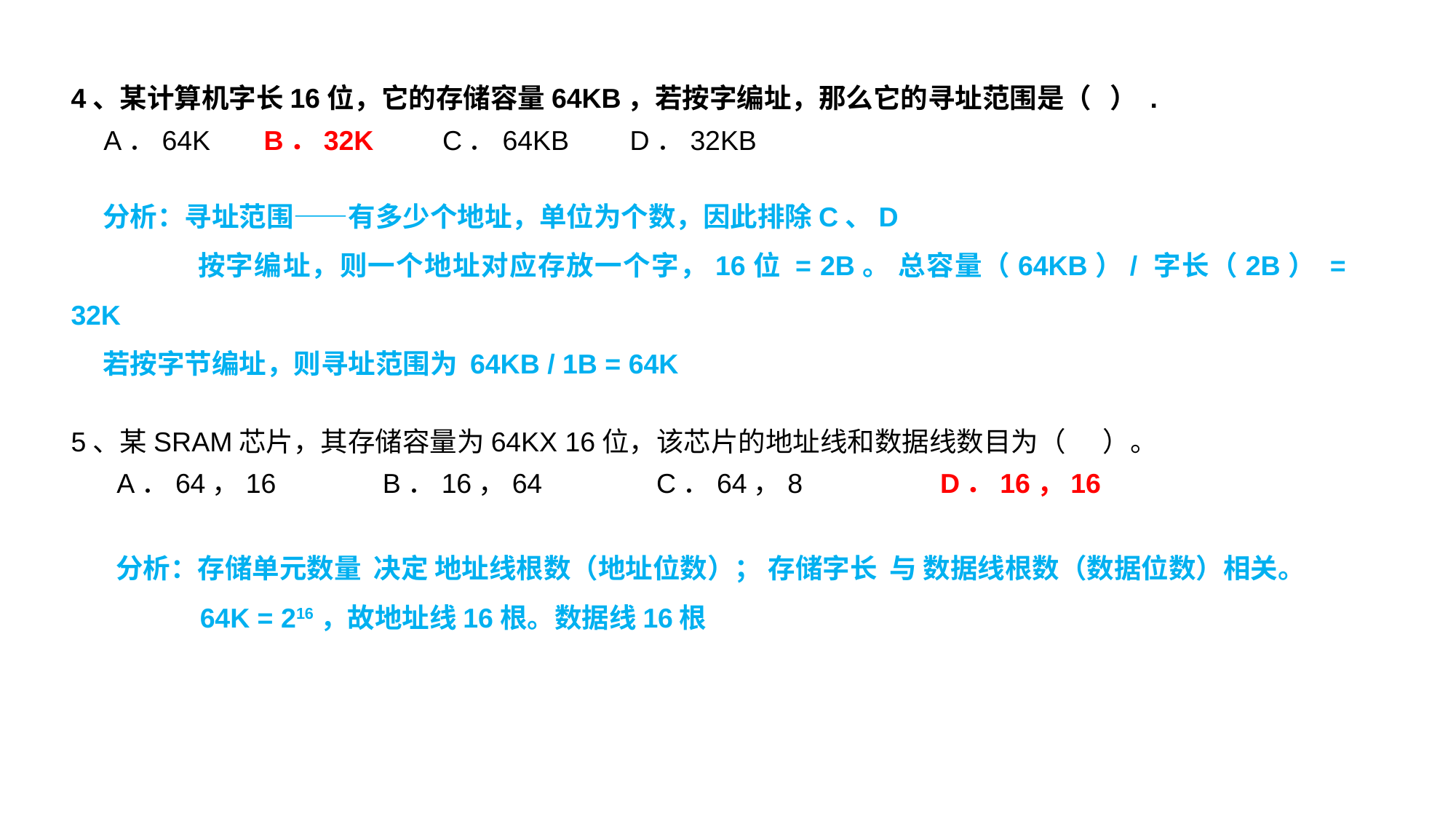

4、某计算机字长16位，它的存储容量64KB，若按字编址，那么它的寻址范围是（   ） .
	A．64K       B．32K         C．64KB        D．32KB
分析：寻址范围——有多少个地址，单位为个数，因此排除C、D
            按字编址，则一个地址对应存放一个字，16位 = 2B。 总容量（64KB）/ 字长（2B） = 32K
若按字节编址，则寻址范围为 64KB / 1B = 64K
5、某SRAM芯片，其存储容量为64KX 16位，该芯片的地址线和数据线数目为（      ）。
      A．64，16              B．16，64               C．64，8                  D．16，16
分析：存储单元数量  决定 地址线根数（地址位数）； 存储字长  与 数据线根数（数据位数）相关。
           64K = 216，故地址线16根。数据线16根